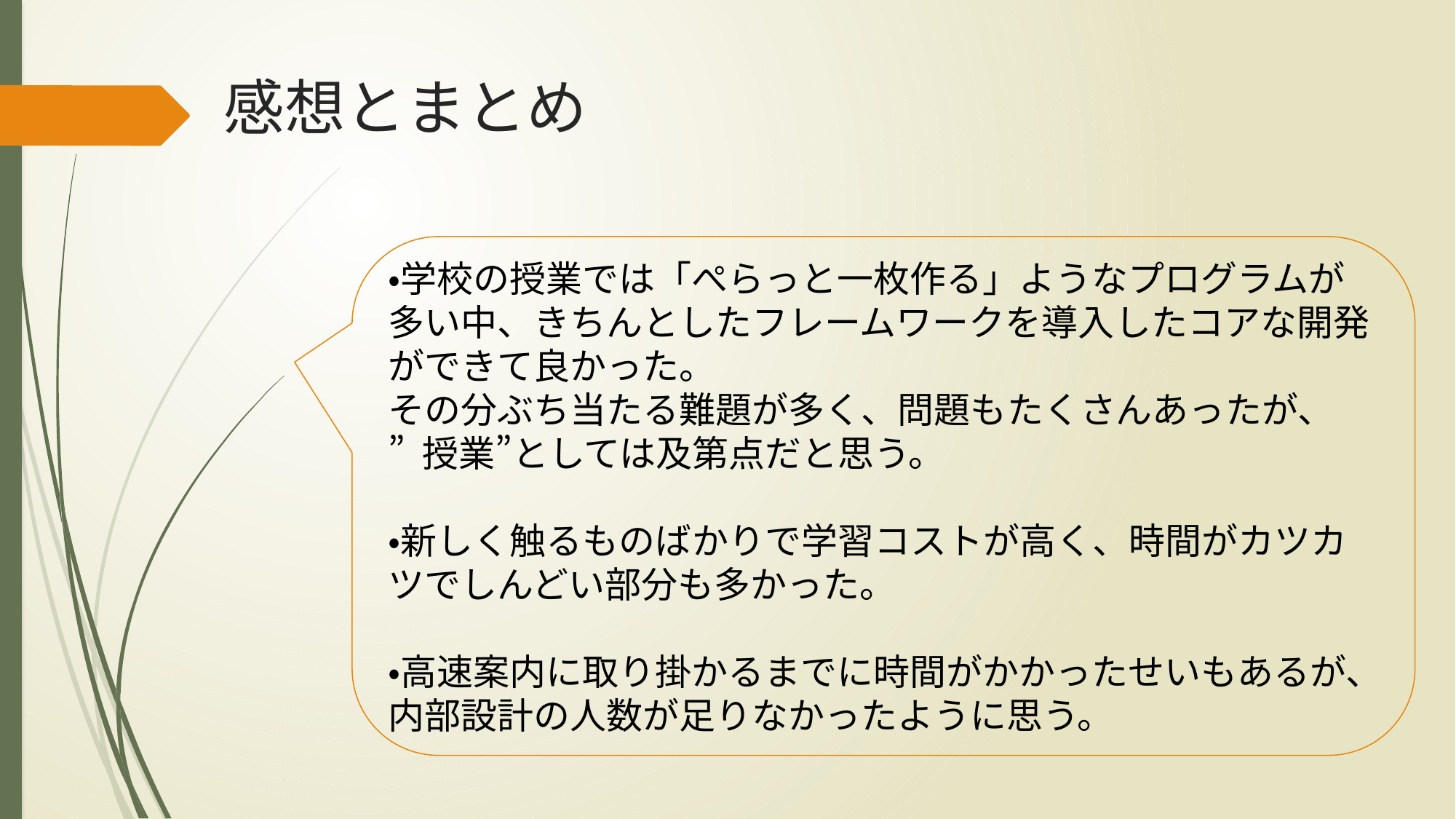

# 感想とまとめ
・学校の授業では「ぺらっと一枚作る」ようなプログラムが多い中、きちんとしたフレームワークを導入したコアな開発ができて良かった。
その分ぶち当たる難題が多く、問題もたくさんあったが、
” 授業”としては及第点だと思う。

・新しく触るものばかりで学習コストが高く、時間がカツカツでしんどい部分も多かった。

・高速案内に取り掛かるまでに時間がかかったせいもあるが、
内部設計の人数が足りなかったように思う。